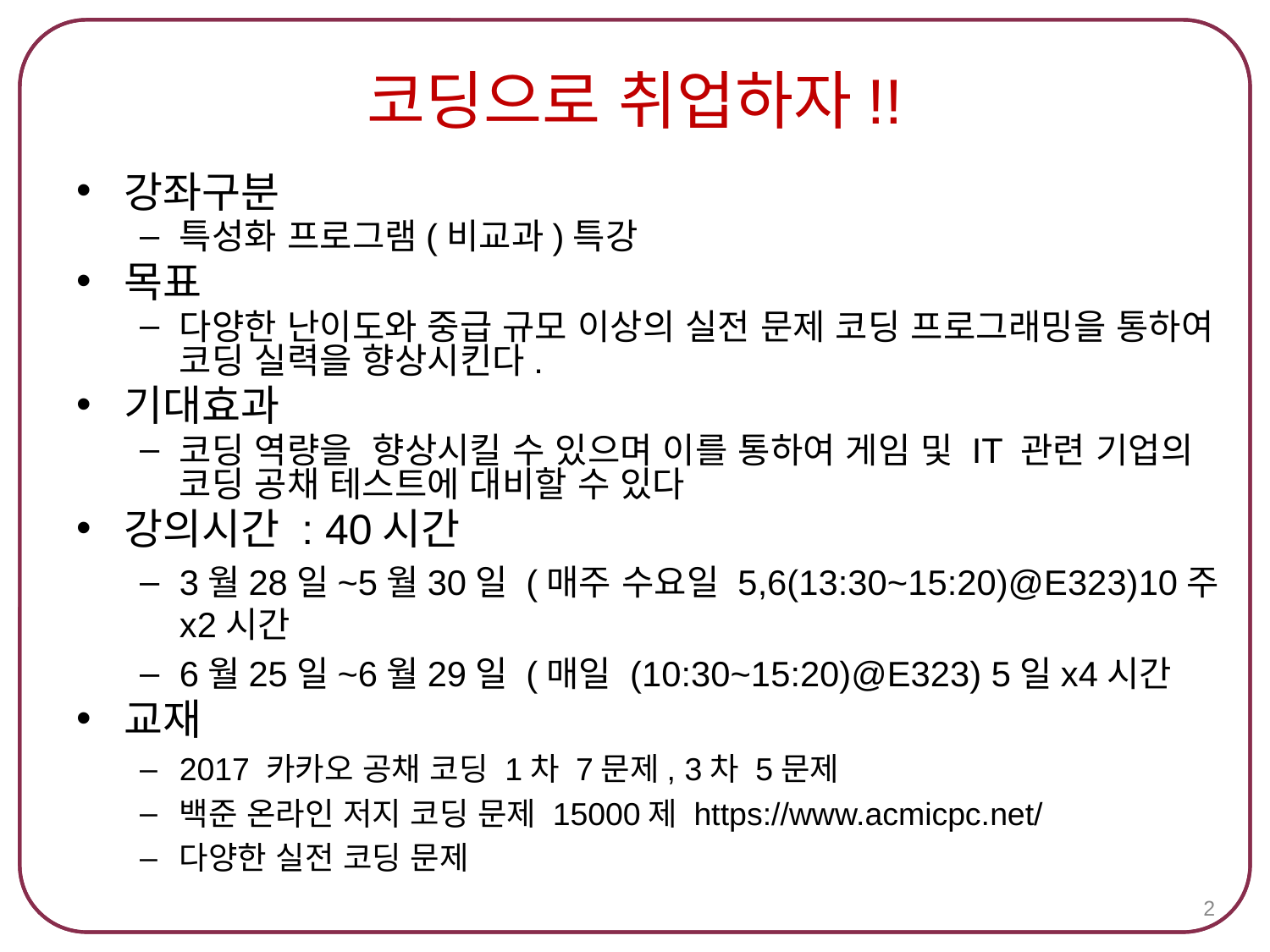

# 코딩으로 취업하자!!
강좌구분
특성화 프로그램(비교과)특강
목표
다양한 난이도와 중급 규모 이상의 실전 문제 코딩 프로그래밍을 통하여 코딩 실력을 향상시킨다.
기대효과
코딩 역량을  향상시킬 수 있으며 이를 통하여 게임 및 IT 관련 기업의 코딩 공채 테스트에 대비할 수 있다
강의시간 : 40시간
3월28일~5월30일 (매주 수요일 5,6(13:30~15:20)@E323)10주x2시간
6월25일~6월29일 (매일 (10:30~15:20)@E323) 5일x4시간
교재
2017 카카오 공채 코딩 1차 7문제, 3차 5문제
백준 온라인 저지 코딩 문제 15000제 https://www.acmicpc.net/
다양한 실전 코딩 문제
2